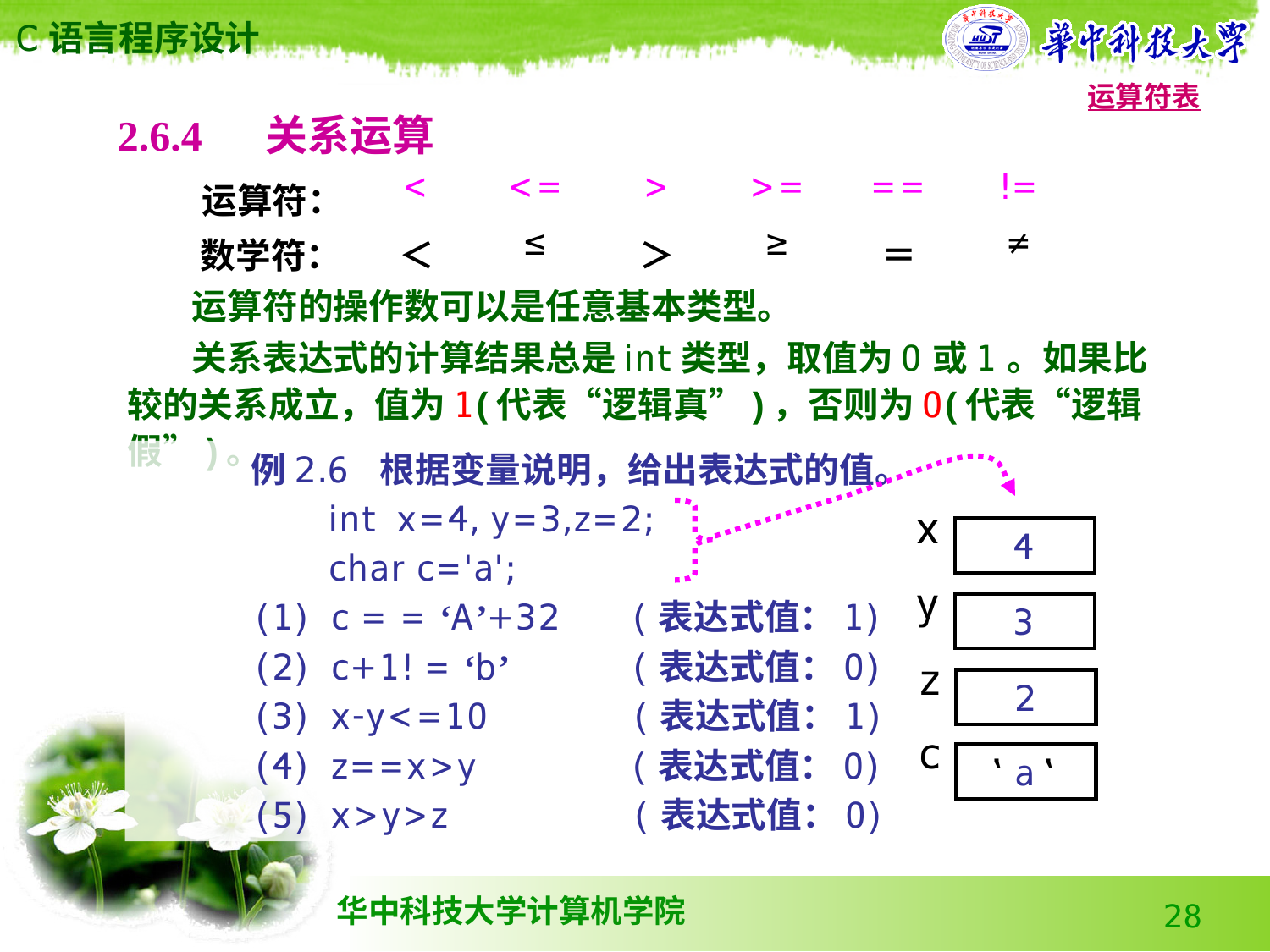

运算符表
2.6.4 　关系运算
| 运算符： | < | <= | > | >= | == | != |
| --- | --- | --- | --- | --- | --- | --- |
| 数学符： | ＜ | ≤ | ＞ | ≥ | ＝ | ≠ |
       运算符的操作数可以是任意基本类型。
       关系表达式的计算结果总是int类型，取值为0或1。如果比较的关系成立，值为1(代表“逻辑真”)，否则为0(代表“逻辑假”)。
      例2.6  根据变量说明，给出表达式的值。
             int  x=4, y=3,z=2;
             char c='a';
      (1)  c = = ‘A’+32       (表达式值：1)
      (2)  c+1! = ‘b’            (表达式值：0)
      (3)  x-y<=10              (表达式值：1)
      (4)  z==x>y               (表达式值：0)
      (5)  x>y>z                  (表达式值：0)

x
4
y
3
z
2
c
‘ a ‘
28